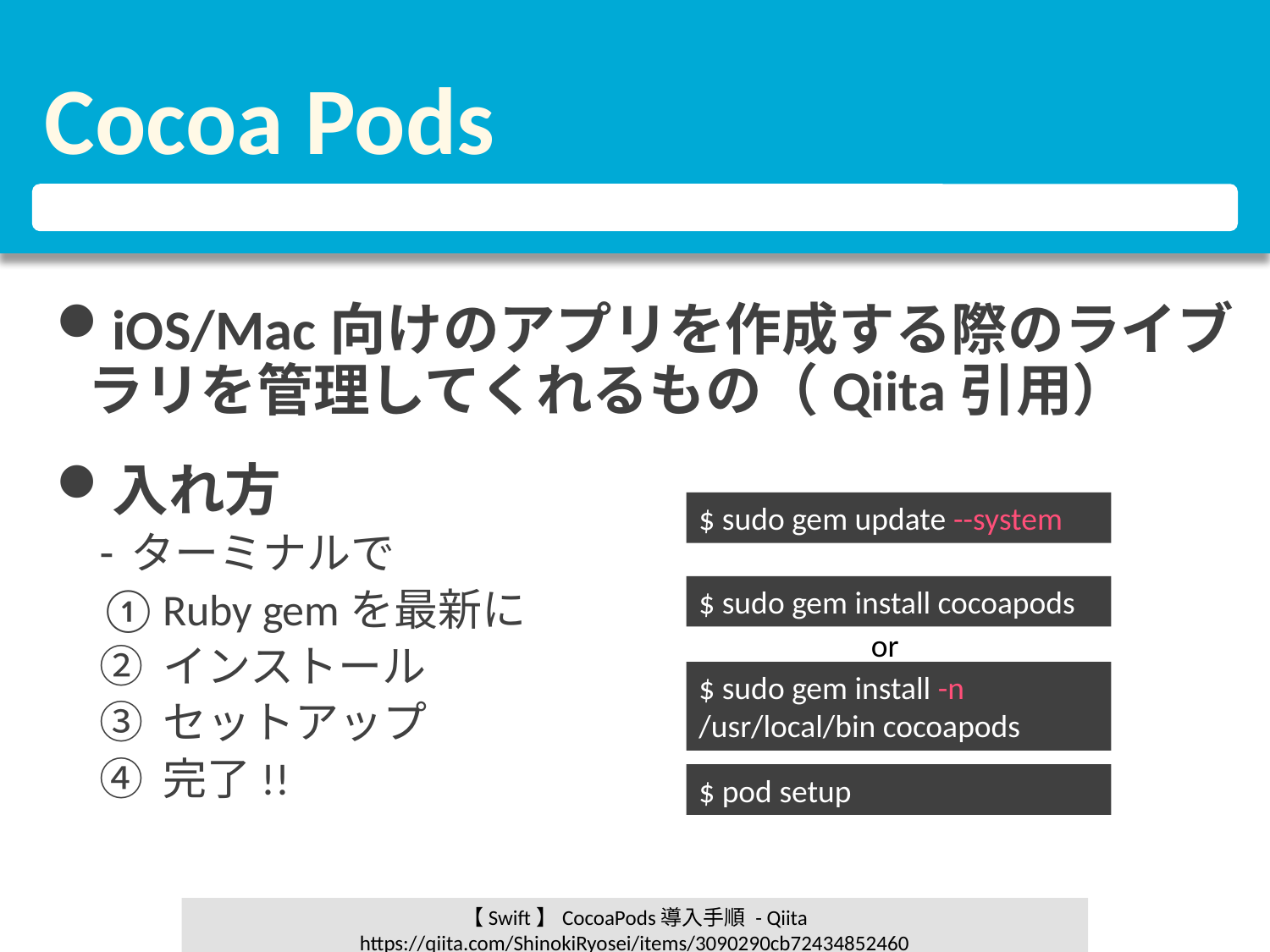

# Cocoa Pods
iOS/Mac向けのアプリを作成する際のライブラリを管理してくれるもの（Qiita引用）
入れ方
ターミナルで
Ruby gemを最新に
インストール
セットアップ
完了!!
$ sudo gem update --system
$ sudo gem install cocoapods
or
$ sudo gem install -n /usr/local/bin cocoapods
$ pod setup
【Swift】CocoaPods導入手順 - Qiita https://qiita.com/ShinokiRyosei/items/3090290cb72434852460